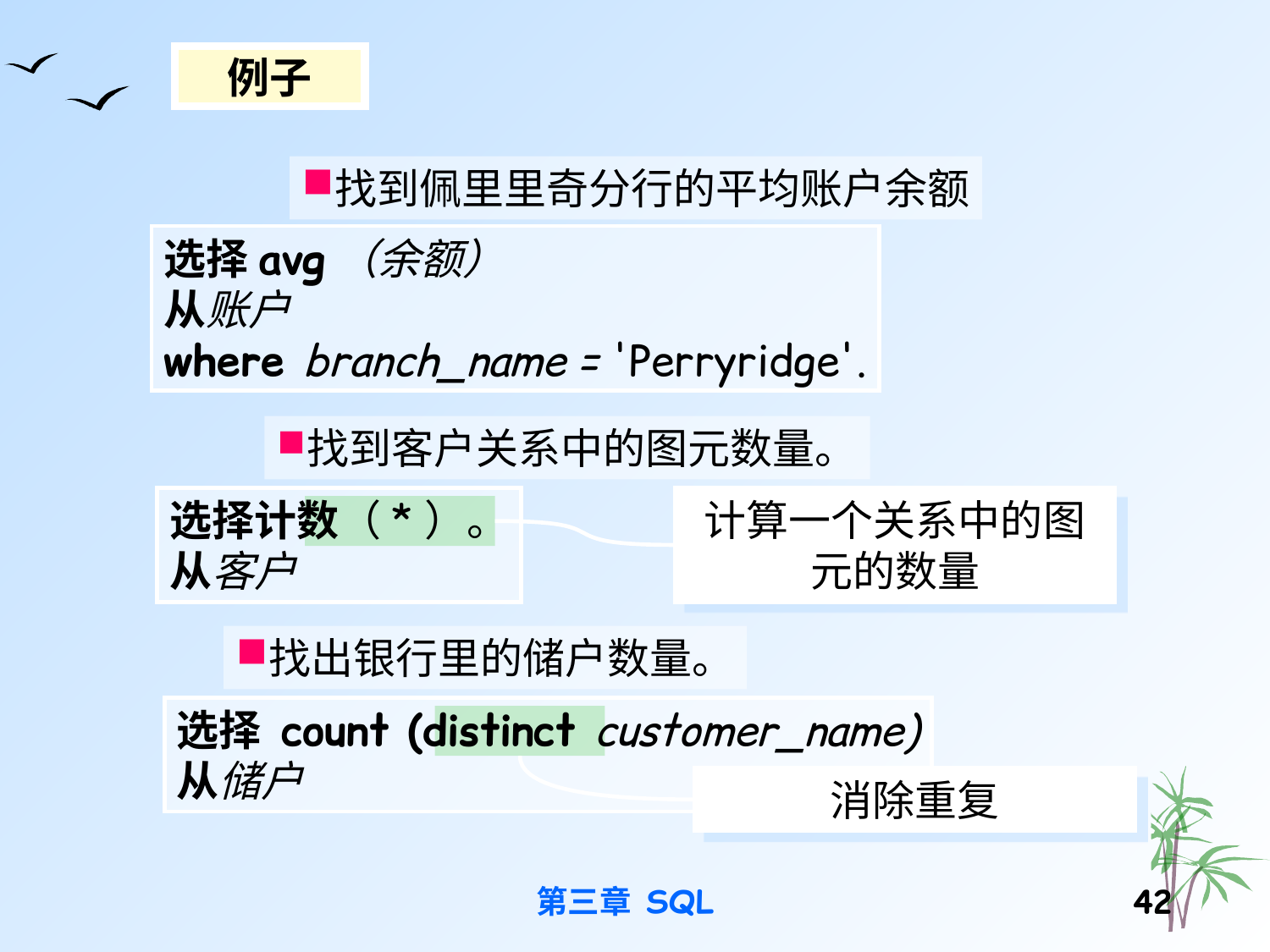

例子
找到佩里里奇分行的平均账户余额
选择avg（余额）
从账户
where branch_name = 'Perryridge'.
找到客户关系中的图元数量。
计算一个关系中的图元的数量
选择计数（*）。
从客户

找出银行里的储户数量。
选择 count (distinct customer_name)
从储户

消除重复
第三章 SQL
42